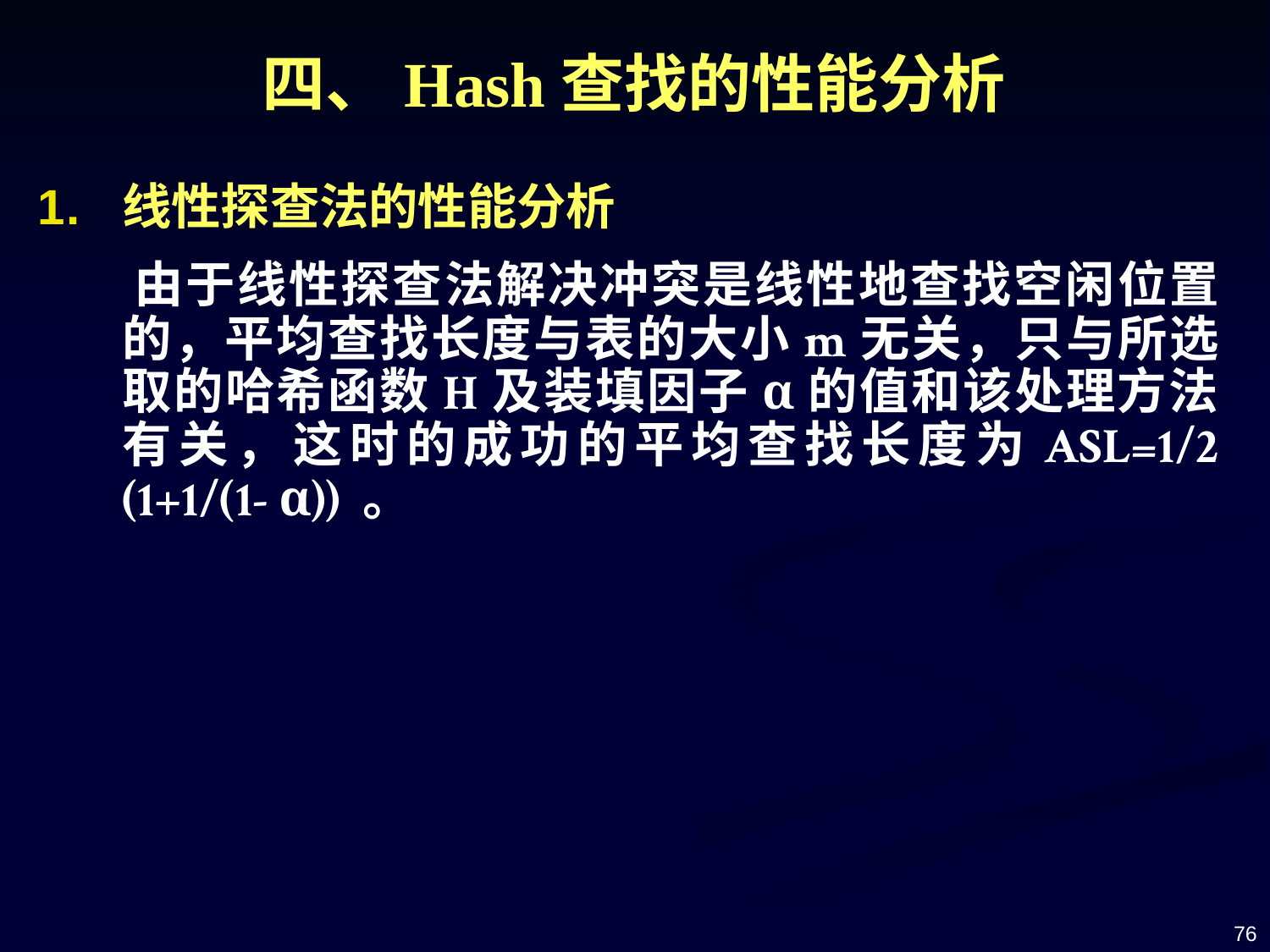

四、Hash查找的性能分析
线性探查法的性能分析
      由于线性探查法解决冲突是线性地查找空闲位置的，平均查找长度与表的大小m无关，只与所选取的哈希函数H及装填因子α的值和该处理方法有关，这时的成功的平均查找长度为ASL=1/2 (1+1/(1- α)) 。
76